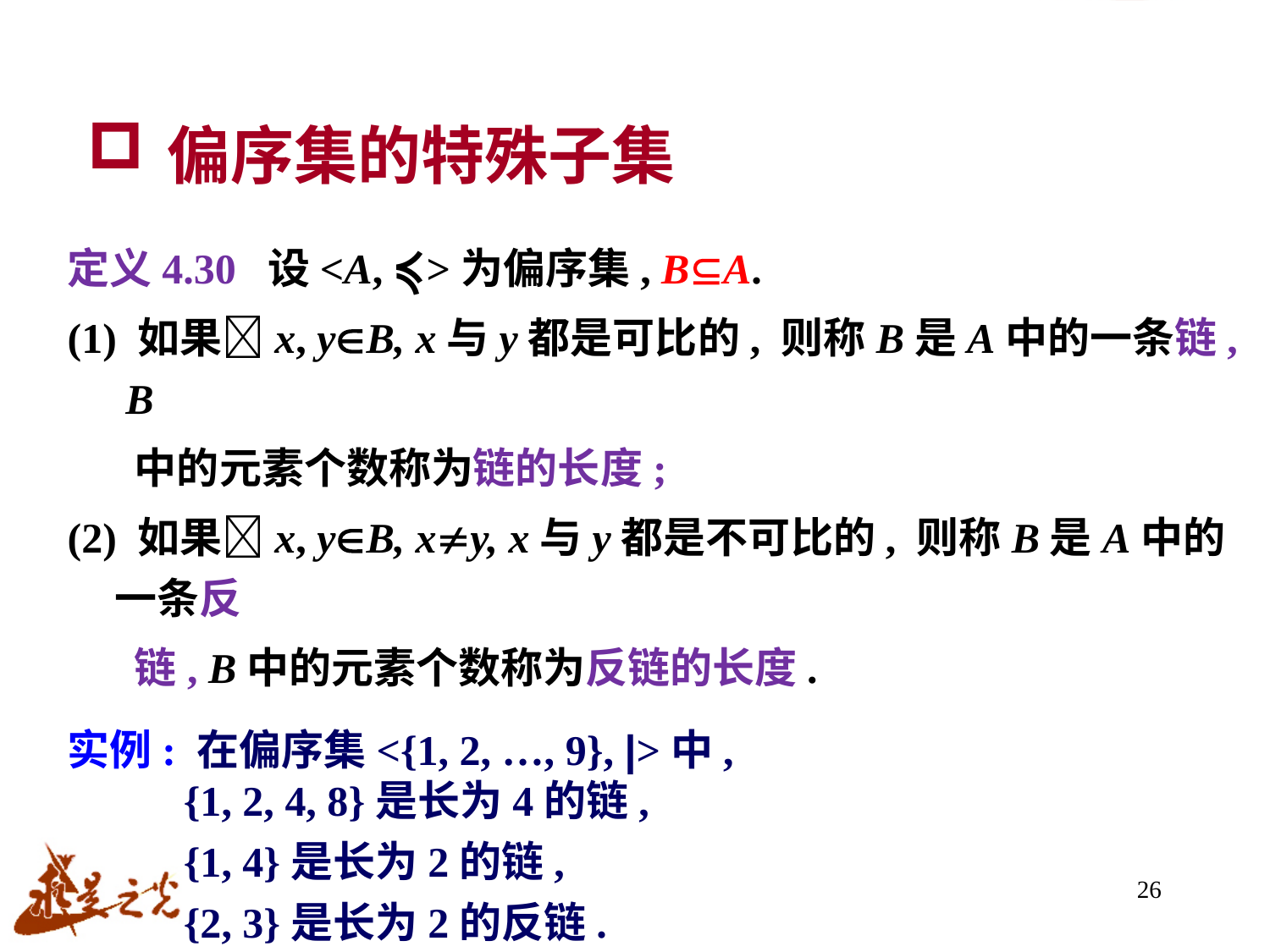

# 偏序集的特殊子集
定义4.30  设<A, ≼>为偏序集, B⊆A.
(1) 如果∀x, y∈B, x与y都是可比的, 则称B是A中的一条链, B
      中的元素个数称为链的长度;
(2) 如果∀x, y∈B, x≠y, x与y都是不可比的, 则称B是A中的一条反
      链, B中的元素个数称为反链的长度.
实例: 在偏序集<{1, 2, …, 9}, |>中,
           {1, 2, 4, 8}是长为4的链,
           {1, 4}是长为2的链,
           {2, 3}是长为2的反链.
           {2}, 它的长度是1, 既是链也是反链.
26